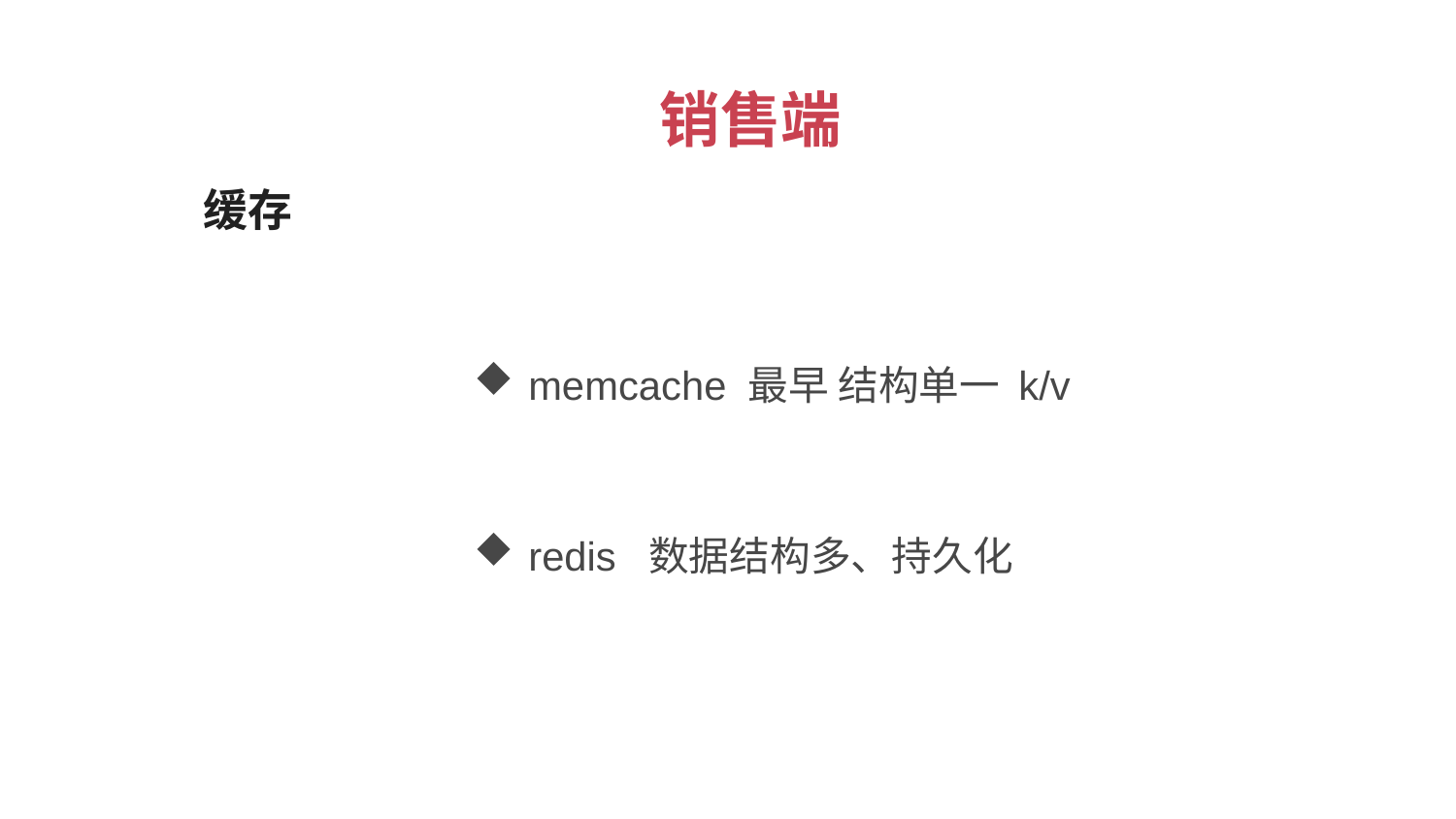

销售端
缓存
memcache 最早 结构单一 k/v
redis  数据结构多、持久化